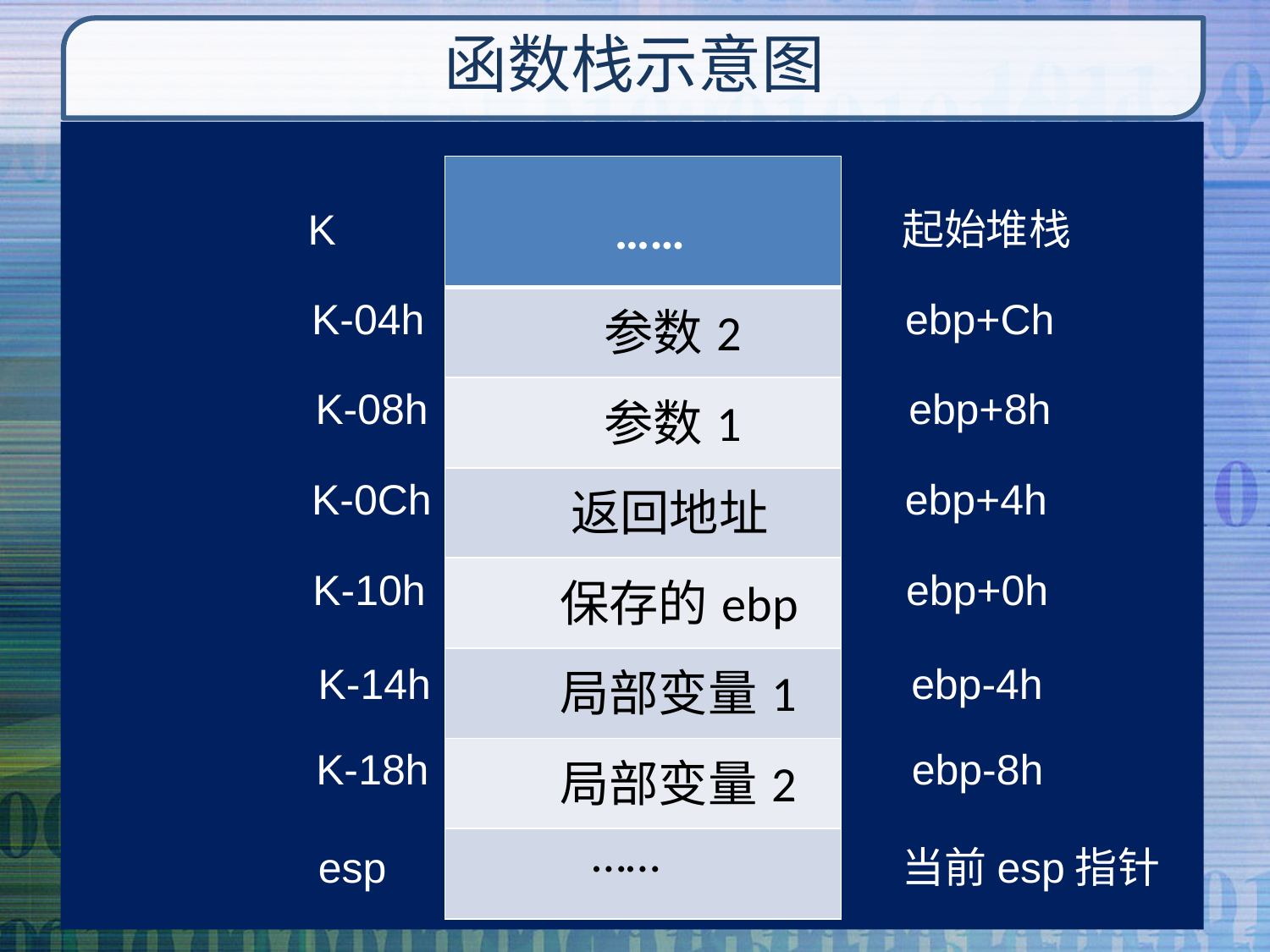

# 函数栈示意图

| …… |
| --- |
| 参数2 |
| 参数1 |
| 返回地址 |
| 保存的ebp |
| 局部变量1 |
| 局部变量2 |
| …… |
K
起始堆栈
K-04h
ebp+Ch
K-08h
ebp+8h
K-0Ch
ebp+4h
K-10h
ebp+0h
K-14h
ebp-4h
K-18h
ebp-8h
esp
当前esp指针